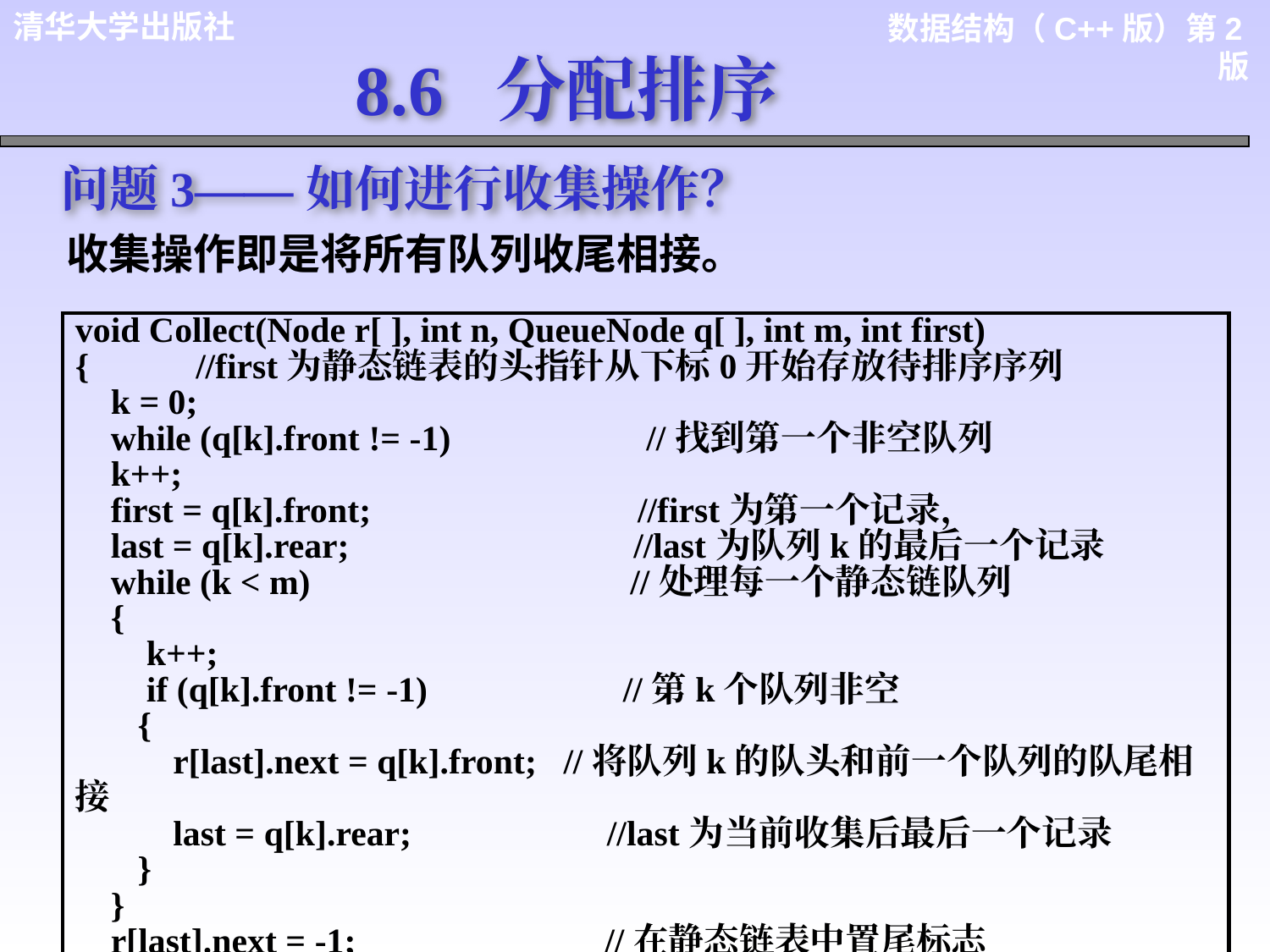

8.6  分配排序
问题3——如何进行收集操作？
收集操作即是将所有队列收尾相接。
void Collect(Node r[ ], int n, QueueNode q[ ], int m, int first)
{            //first为静态链表的头指针从下标0开始存放待排序序列
    k = 0;
    while (q[k].front != -1)                      //找到第一个非空队列
    k++;
    first = q[k].front;                              //first为第一个记录，
    last = q[k].rear;                                //last为队列k的最后一个记录
    while (k < m)                                    //处理每一个静态链队列
    {
        k++;
        if (q[k].front != -1)                      //第k个队列非空
       {
           r[last].next = q[k].front;   //将队列k的队头和前一个队列的队尾相接
           last = q[k].rear;                      //last为当前收集后最后一个记录
       }
    }
    r[last].next = -1;                            //在静态链表中置尾标志
}